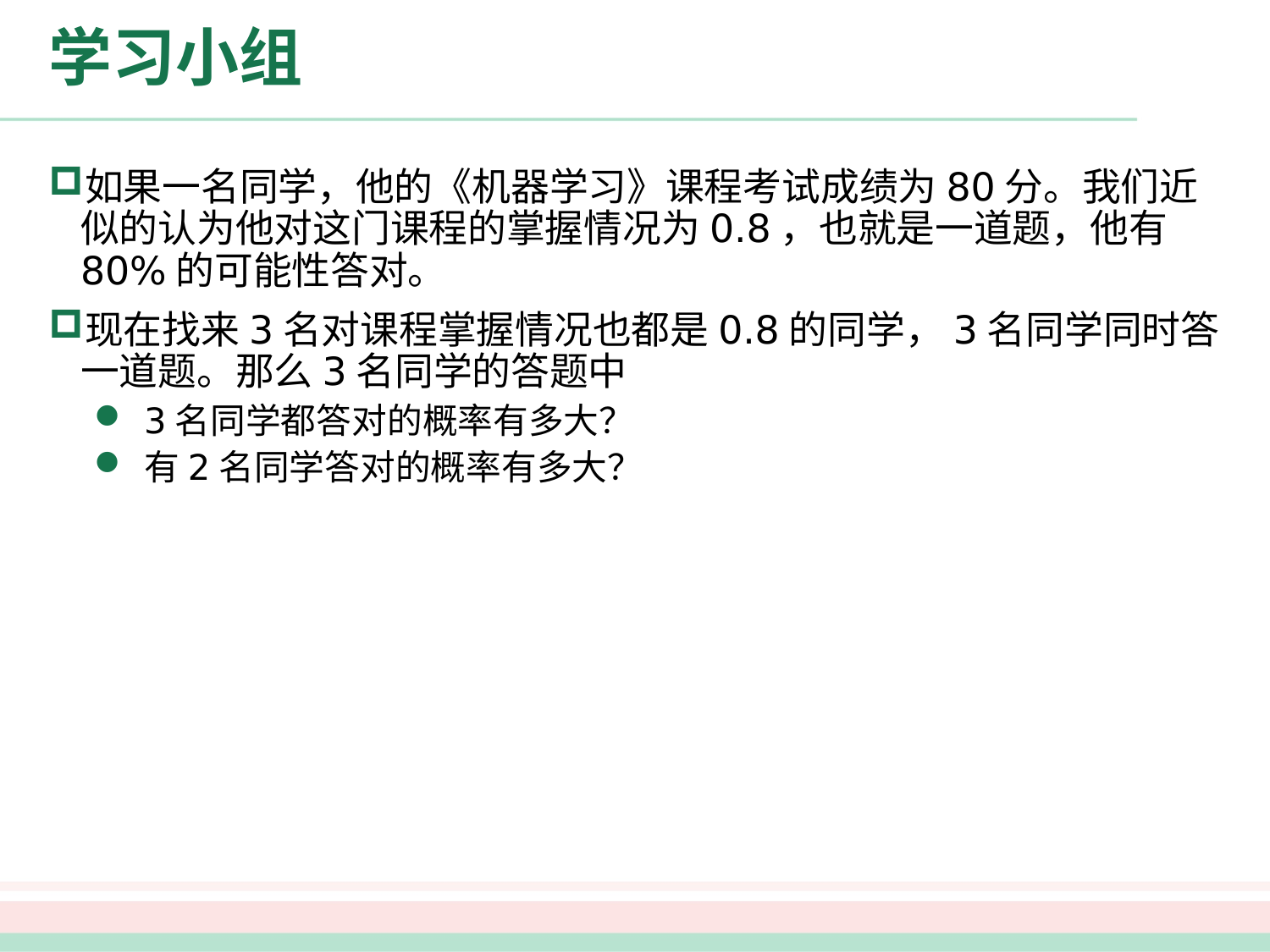

# 学习小组
如果一名同学，他的《机器学习》课程考试成绩为80分。我们近似的认为他对这门课程的掌握情况为0.8，也就是一道题，他有80%的可能性答对。
现在找来3名对课程掌握情况也都是0.8的同学，3名同学同时答一道题。那么3名同学的答题中
3名同学都答对的概率有多大？
有2名同学答对的概率有多大？